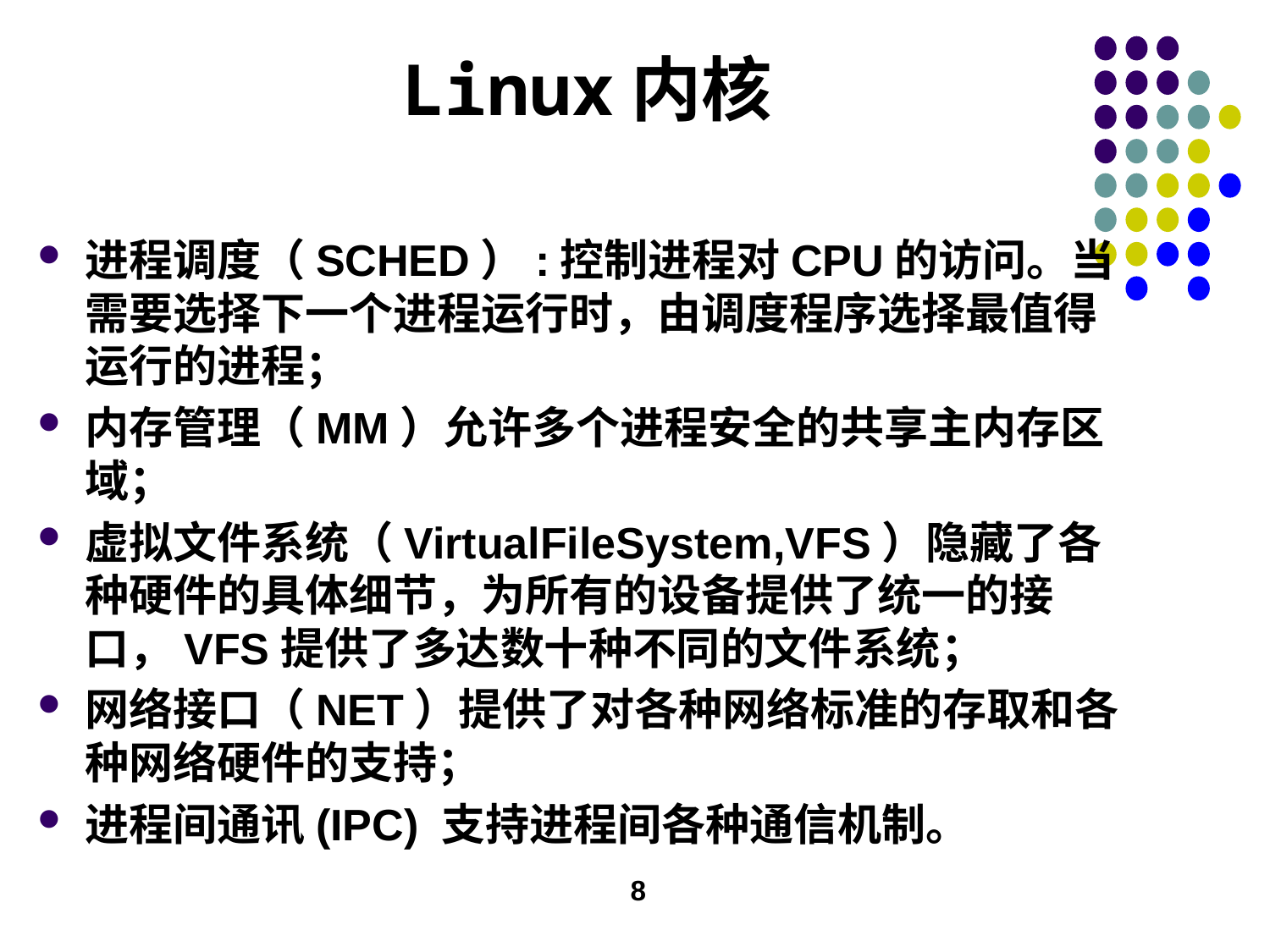

# Linux内核
进程调度（SCHED）:控制进程对CPU的访问。当需要选择下一个进程运行时，由调度程序选择最值得运行的进程；
内存管理（MM）允许多个进程安全的共享主内存区域；
虚拟文件系统（VirtualFileSystem,VFS）隐藏了各种硬件的具体细节，为所有的设备提供了统一的接口，VFS提供了多达数十种不同的文件系统；
网络接口（NET）提供了对各种网络标准的存取和各种网络硬件的支持；
进程间通讯(IPC) 支持进程间各种通信机制。
8